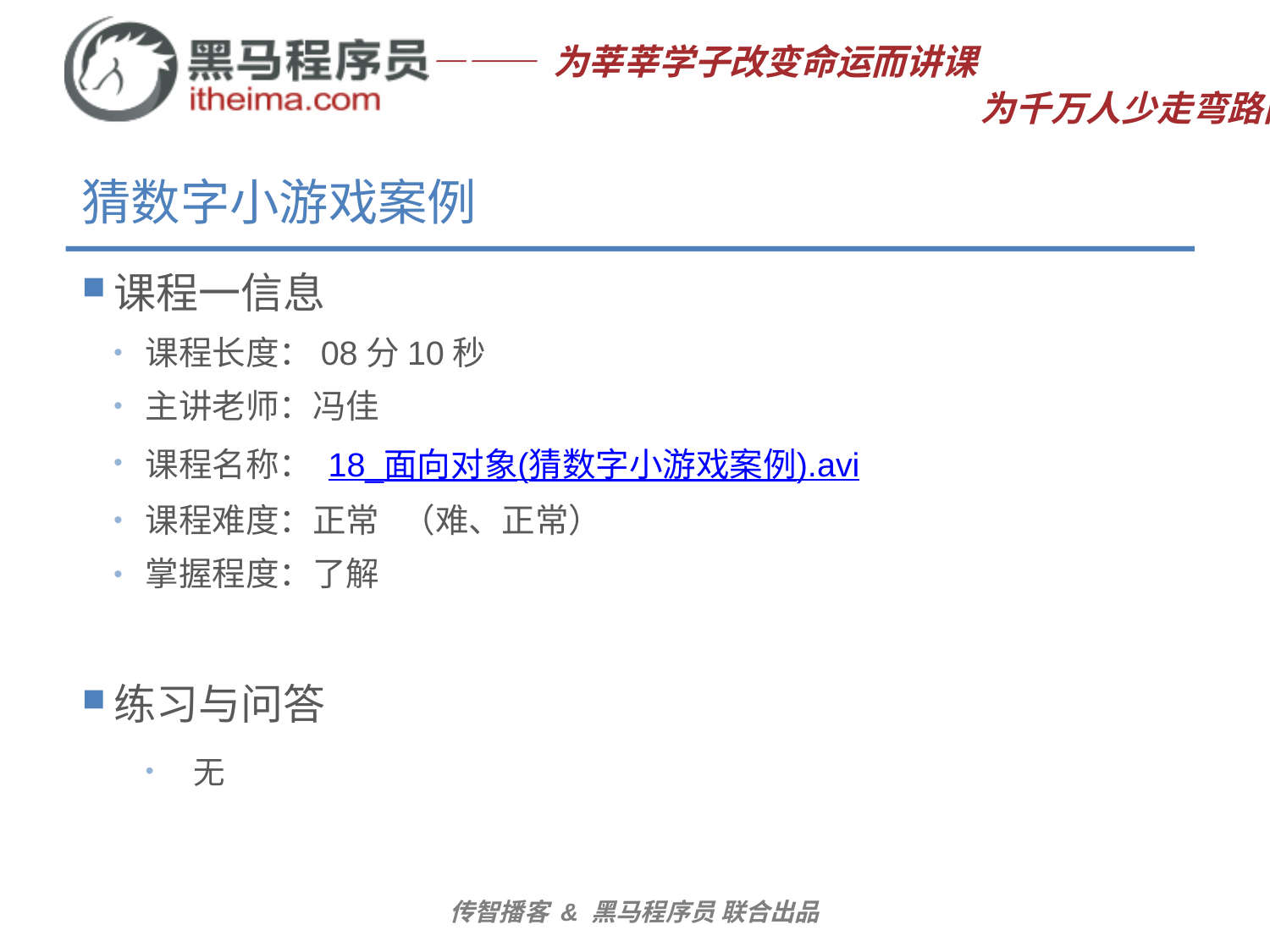

# 猜数字小游戏案例
课程一信息
课程长度：08分10秒
主讲老师：冯佳
课程名称： 18_面向对象(猜数字小游戏案例).avi
课程难度：正常   （难、正常）
掌握程度：了解

练习与问答
无